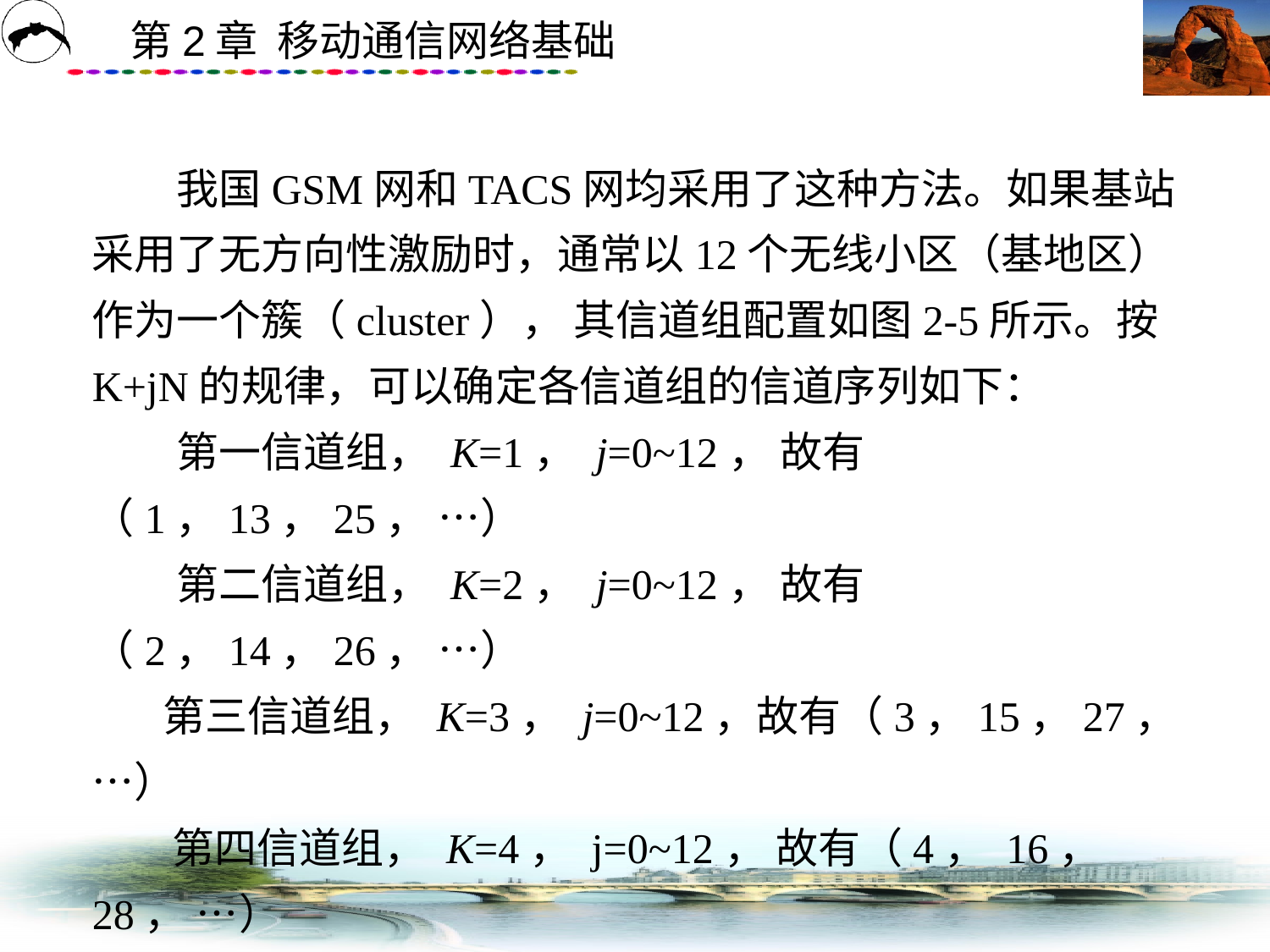

# 我国GSM网和TACS网均采用了这种方法。如果基站采用了无方向性激励时，通常以12个无线小区（基地区）作为一个簇（cluster）， 其信道组配置如图2-5所示。按K+jN的规律，可以确定各信道组的信道序列如下： 　　第一信道组， K=1， j=0~12， 故有（1，13，25， …） 　　第二信道组， K=2， j=0~12， 故有（2，14，26， …） 　第三信道组， K=3， j=0~12，故有（3，15，27， …） 　第四信道组， K=4， j=0~12， 故有（4， 16， 28， …） 　　第五信道组: K=5, j=0~12, 故有(5,17,29,…) 第六信道组: K=6, j=0~12, 故有(6,18,30,…)